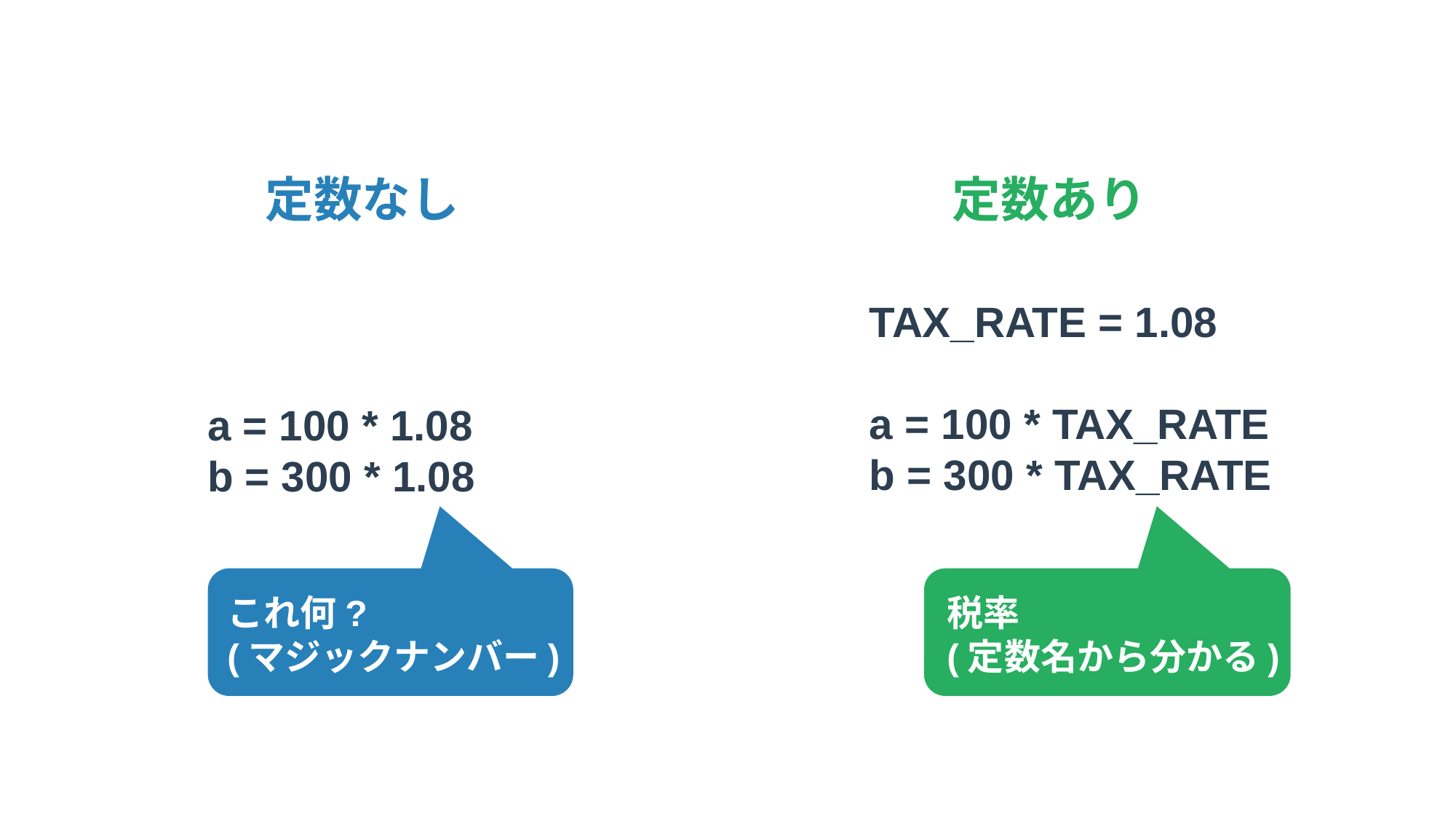

定数なし
定数あり
TAX_RATE = 1.08

a = 100 * TAX_RATE
b = 300 * TAX_RATE
a = 100 * 1.08
b = 300 * 1.08

これ何?
(マジックナンバー)
税率
(定数名から分かる)